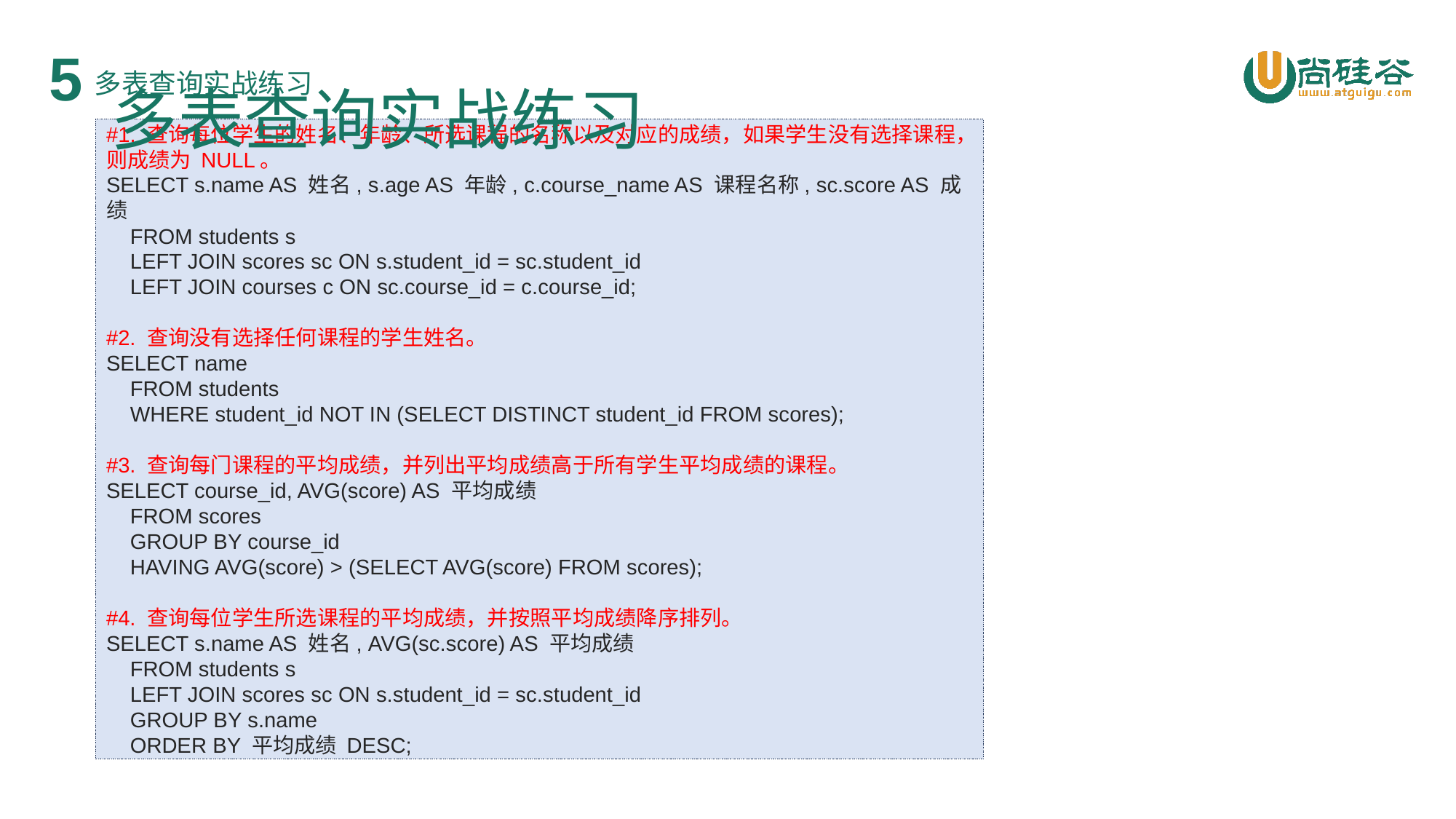

5
# 多表查询实战练习
多表查询实战练习
#1. 查询每位学生的姓名、年龄、所选课程的名称以及对应的成绩，如果学生没有选择课程，则成绩为 NULL。
SELECT s.name AS 姓名, s.age AS 年龄, c.course_name AS 课程名称, sc.score AS 成绩
    FROM students s
    LEFT JOIN scores sc ON s.student_id = sc.student_id
    LEFT JOIN courses c ON sc.course_id = c.course_id;

#2. 查询没有选择任何课程的学生姓名。
SELECT name
    FROM students
    WHERE student_id NOT IN (SELECT DISTINCT student_id FROM scores);

#3. 查询每门课程的平均成绩，并列出平均成绩高于所有学生平均成绩的课程。
SELECT course_id, AVG(score) AS 平均成绩
    FROM scores
    GROUP BY course_id
    HAVING AVG(score) > (SELECT AVG(score) FROM scores);

#4. 查询每位学生所选课程的平均成绩，并按照平均成绩降序排列。
SELECT s.name AS 姓名, AVG(sc.score) AS 平均成绩
    FROM students s
    LEFT JOIN scores sc ON s.student_id = sc.student_id
    GROUP BY s.name
    ORDER BY 平均成绩 DESC;